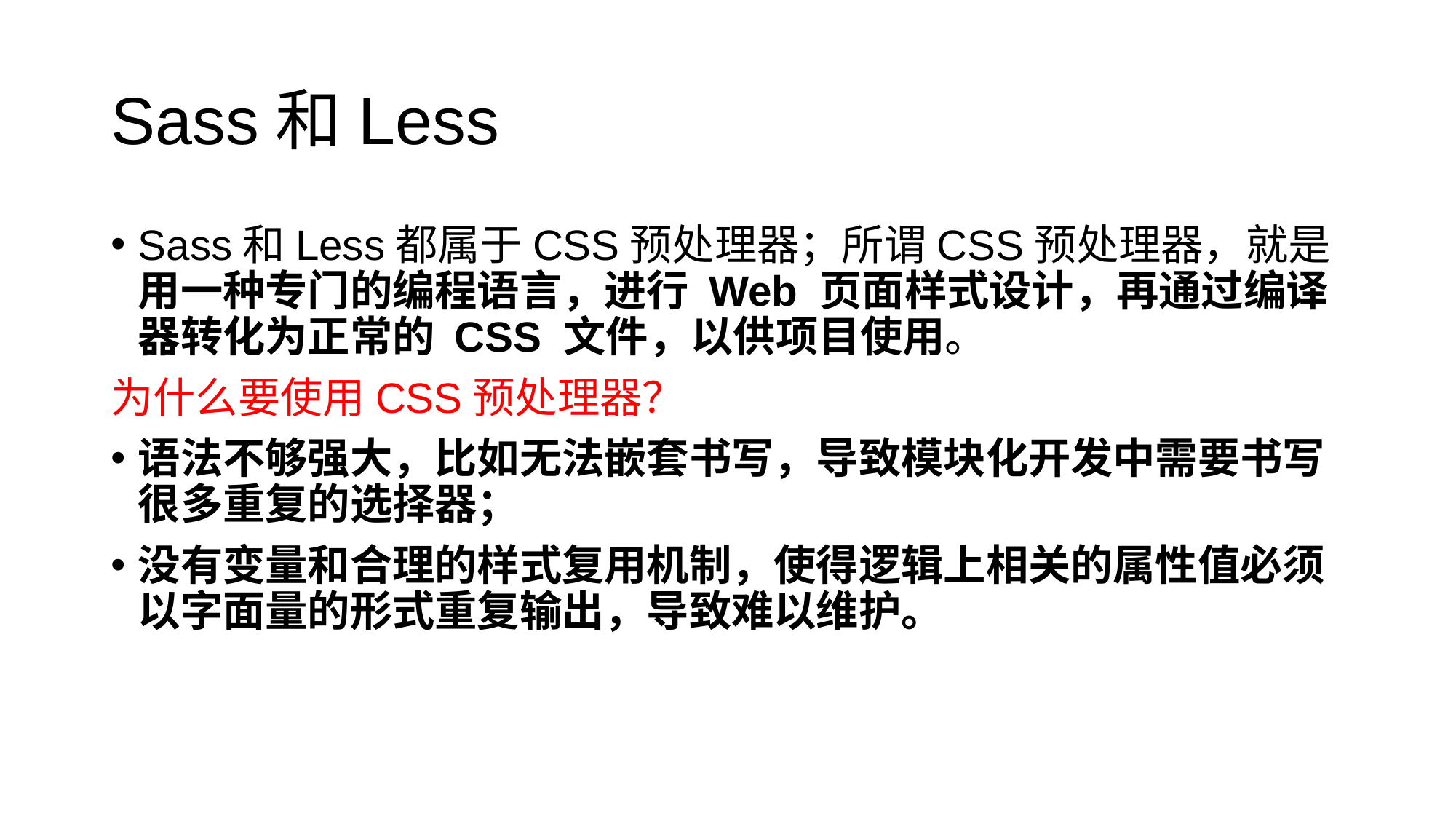

# Sass和Less
Sass和Less都属于CSS预处理器；所谓CSS预处理器，就是用一种专门的编程语言，进行 Web 页面样式设计，再通过编译器转化为正常的 CSS 文件，以供项目使用。
为什么要使用CSS预处理器？
语法不够强大，比如无法嵌套书写，导致模块化开发中需要书写很多重复的选择器；
没有变量和合理的样式复用机制，使得逻辑上相关的属性值必须以字面量的形式重复输出，导致难以维护。